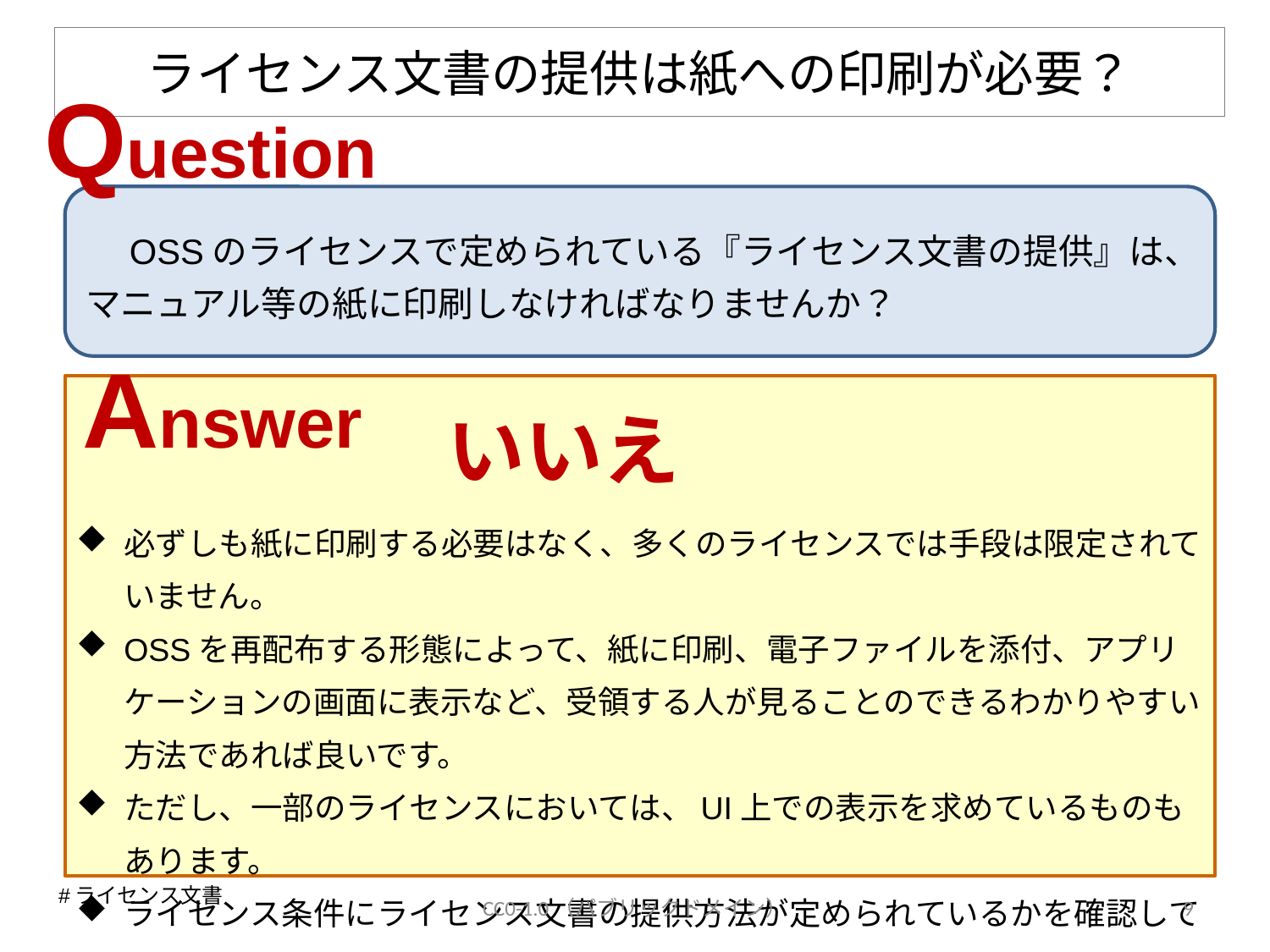

# ライセンス文書の提供は紙への印刷が必要？
Question
　OSSのライセンスで定められている『ライセンス文書の提供』は、マニュアル等の紙に印刷しなければなりませんか？
Answer

いいえ
必ずしも紙に印刷する必要はなく、多くのライセンスでは手段は限定されていません。
OSSを再配布する形態によって、紙に印刷、電子ファイルを添付、アプリケーションの画面に表示など、受領する人が見ることのできるわかりやすい方法であれば良いです。
ただし、一部のライセンスにおいては、UI上での表示を求めているものもあります。
ライセンス条件にライセンス文書の提供方法が定められているかを確認してください。
#ライセンス文書
CC0-1.0（パブリックドメイン）
9